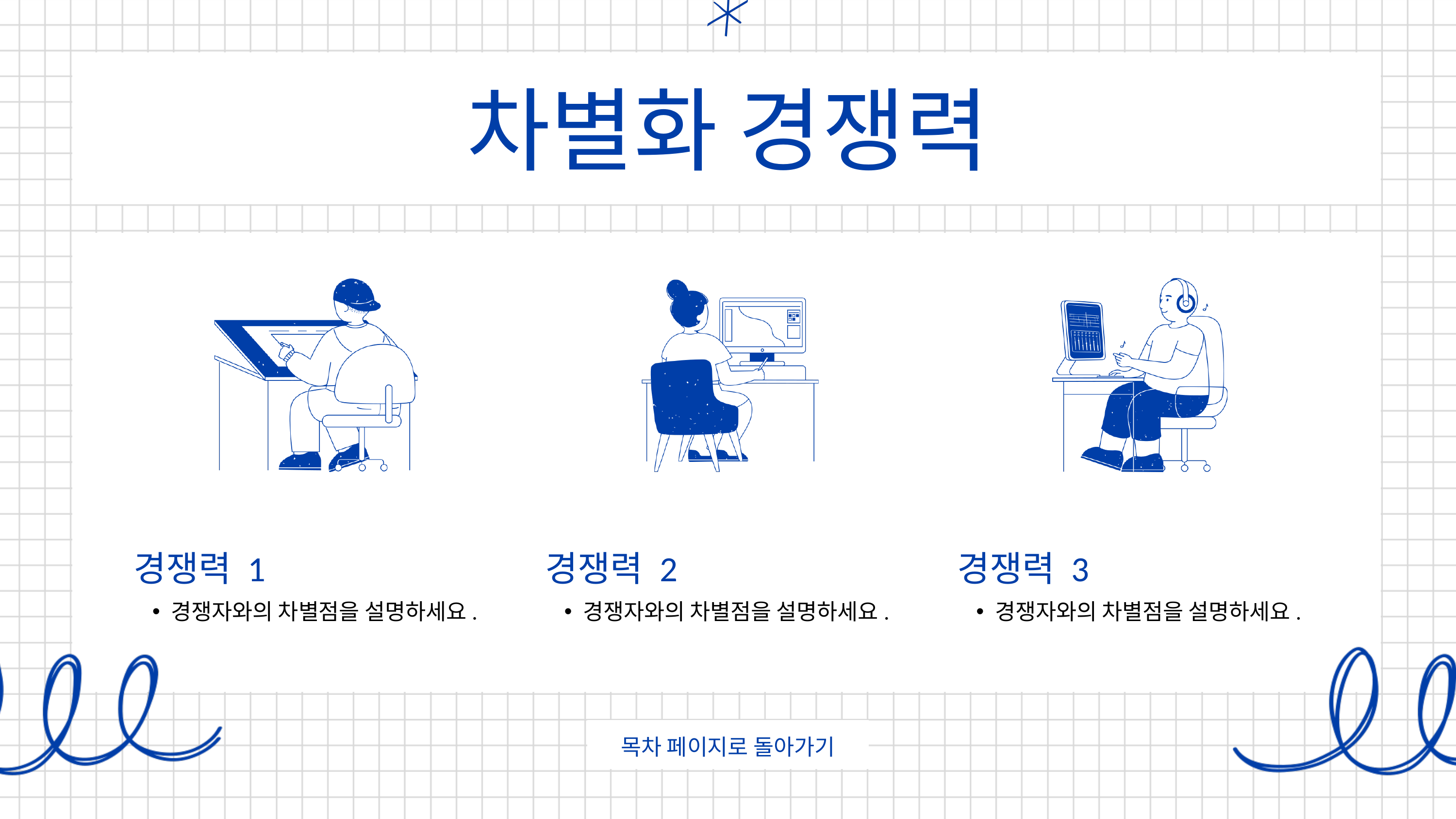

차별화 경쟁력

경쟁력 1
경쟁자와의 차별점을 설명하세요.
경쟁력 2
경쟁자와의 차별점을 설명하세요.
경쟁력 3
경쟁자와의 차별점을 설명하세요.

목차 페이지로 돌아가기